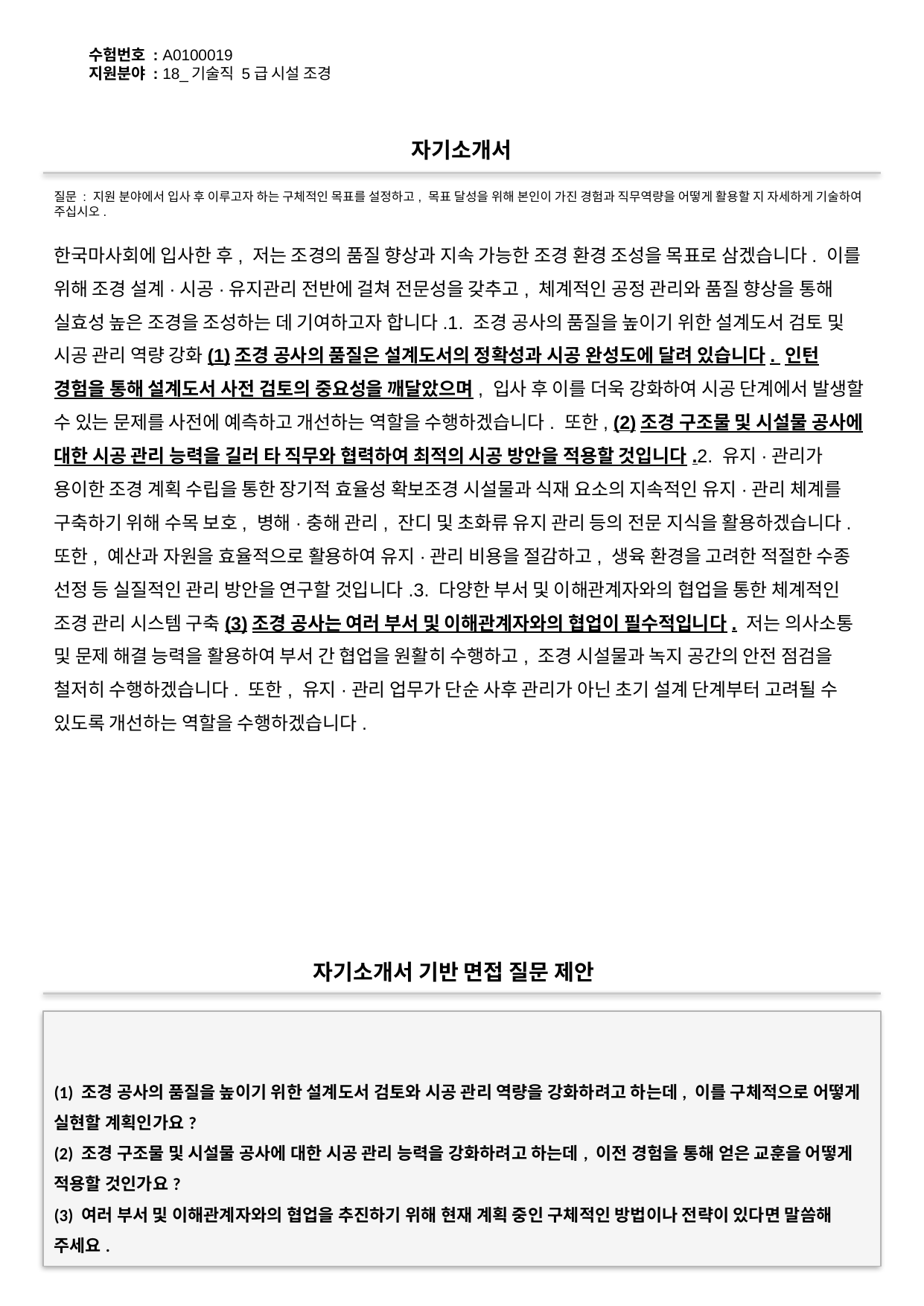

수험번호 : A0100019
지원분야 : 18_기술직 5급 시설 조경
#

자기소개서

질문 : 지원 분야에서 입사 후 이루고자 하는 구체적인 목표를 설정하고, 목표 달성을 위해 본인이 가진 경험과 직무역량을 어떻게 활용할 지 자세하게 기술하여 주십시오.

한국마사회에 입사한 후, 저는 조경의 품질 향상과 지속 가능한 조경 환경 조성을 목표로 삼겠습니다. 이를 위해 조경 설계·시공·유지관리 전반에 걸쳐 전문성을 갖추고, 체계적인 공정 관리와 품질 향상을 통해 실효성 높은 조경을 조성하는 데 기여하고자 합니다.1. 조경 공사의 품질을 높이기 위한 설계도서 검토 및 시공 관리 역량 강화(1)조경 공사의 품질은 설계도서의 정확성과 시공 완성도에 달려 있습니다. 인턴 경험을 통해 설계도서 사전 검토의 중요성을 깨달았으며, 입사 후 이를 더욱 강화하여 시공 단계에서 발생할 수 있는 문제를 사전에 예측하고 개선하는 역할을 수행하겠습니다. 또한, (2)조경 구조물 및 시설물 공사에 대한 시공 관리 능력을 길러 타 직무와 협력하여 최적의 시공 방안을 적용할 것입니다.2. 유지·관리가 용이한 조경 계획 수립을 통한 장기적 효율성 확보조경 시설물과 식재 요소의 지속적인 유지·관리 체계를 구축하기 위해 수목 보호, 병해·충해 관리, 잔디 및 초화류 유지 관리 등의 전문 지식을 활용하겠습니다. 또한, 예산과 자원을 효율적으로 활용하여 유지·관리 비용을 절감하고, 생육 환경을 고려한 적절한 수종 선정 등 실질적인 관리 방안을 연구할 것입니다.3. 다양한 부서 및 이해관계자와의 협업을 통한 체계적인 조경 관리 시스템 구축(3)조경 공사는 여러 부서 및 이해관계자와의 협업이 필수적입니다. 저는 의사소통 및 문제 해결 능력을 활용하여 부서 간 협업을 원활히 수행하고, 조경 시설물과 녹지 공간의 안전 점검을 철저히 수행하겠습니다. 또한, 유지·관리 업무가 단순 사후 관리가 아닌 초기 설계 단계부터 고려될 수 있도록 개선하는 역할을 수행하겠습니다.

자기소개서 기반 면접 질문 제안

(1) 조경 공사의 품질을 높이기 위한 설계도서 검토와 시공 관리 역량을 강화하려고 하는데, 이를 구체적으로 어떻게 실현할 계획인가요?
(2) 조경 구조물 및 시설물 공사에 대한 시공 관리 능력을 강화하려고 하는데, 이전 경험을 통해 얻은 교훈을 어떻게 적용할 것인가요?
(3) 여러 부서 및 이해관계자와의 협업을 추진하기 위해 현재 계획 중인 구체적인 방법이나 전략이 있다면 말씀해 주세요.